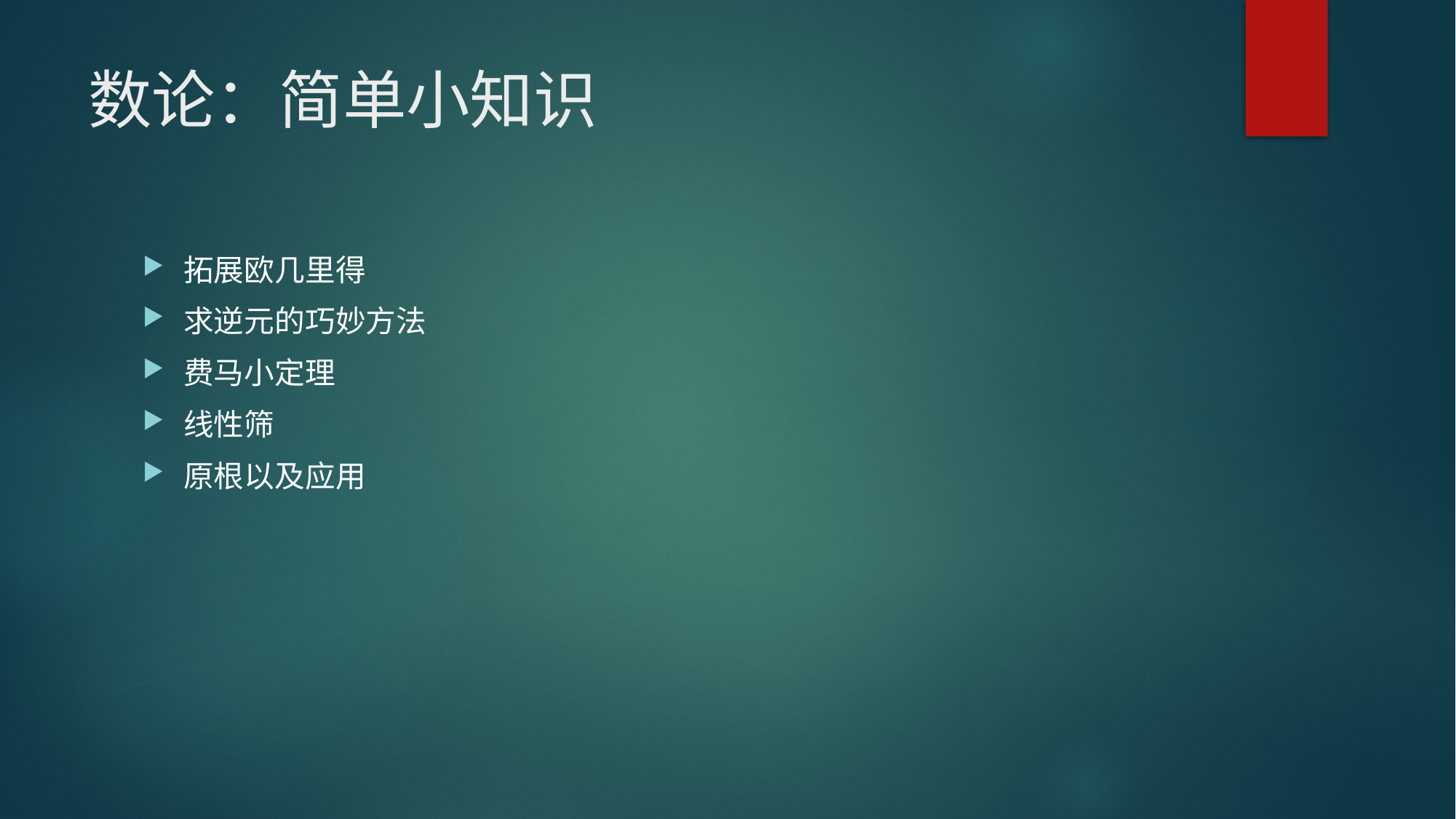

# 数论：简单小知识
拓展欧几里得
求逆元的巧妙方法
费马小定理
线性筛
原根以及应用